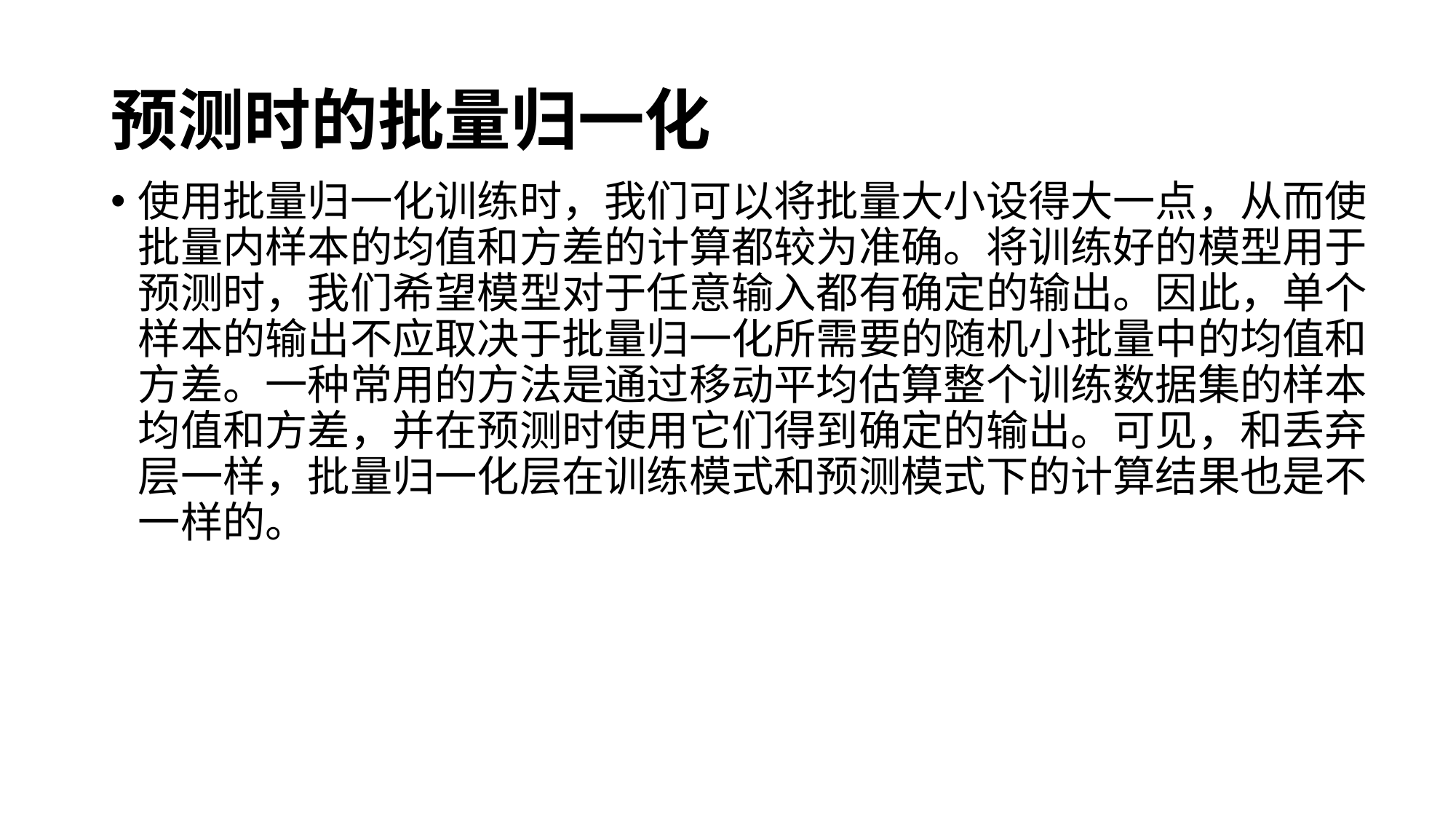

# 预测时的批量归一化
使用批量归一化训练时，我们可以将批量大小设得大一点，从而使批量内样本的均值和方差的计算都较为准确。将训练好的模型用于预测时，我们希望模型对于任意输入都有确定的输出。因此，单个样本的输出不应取决于批量归一化所需要的随机小批量中的均值和方差。一种常用的方法是通过移动平均估算整个训练数据集的样本均值和方差，并在预测时使用它们得到确定的输出。可见，和丢弃层一样，批量归一化层在训练模式和预测模式下的计算结果也是不一样的。